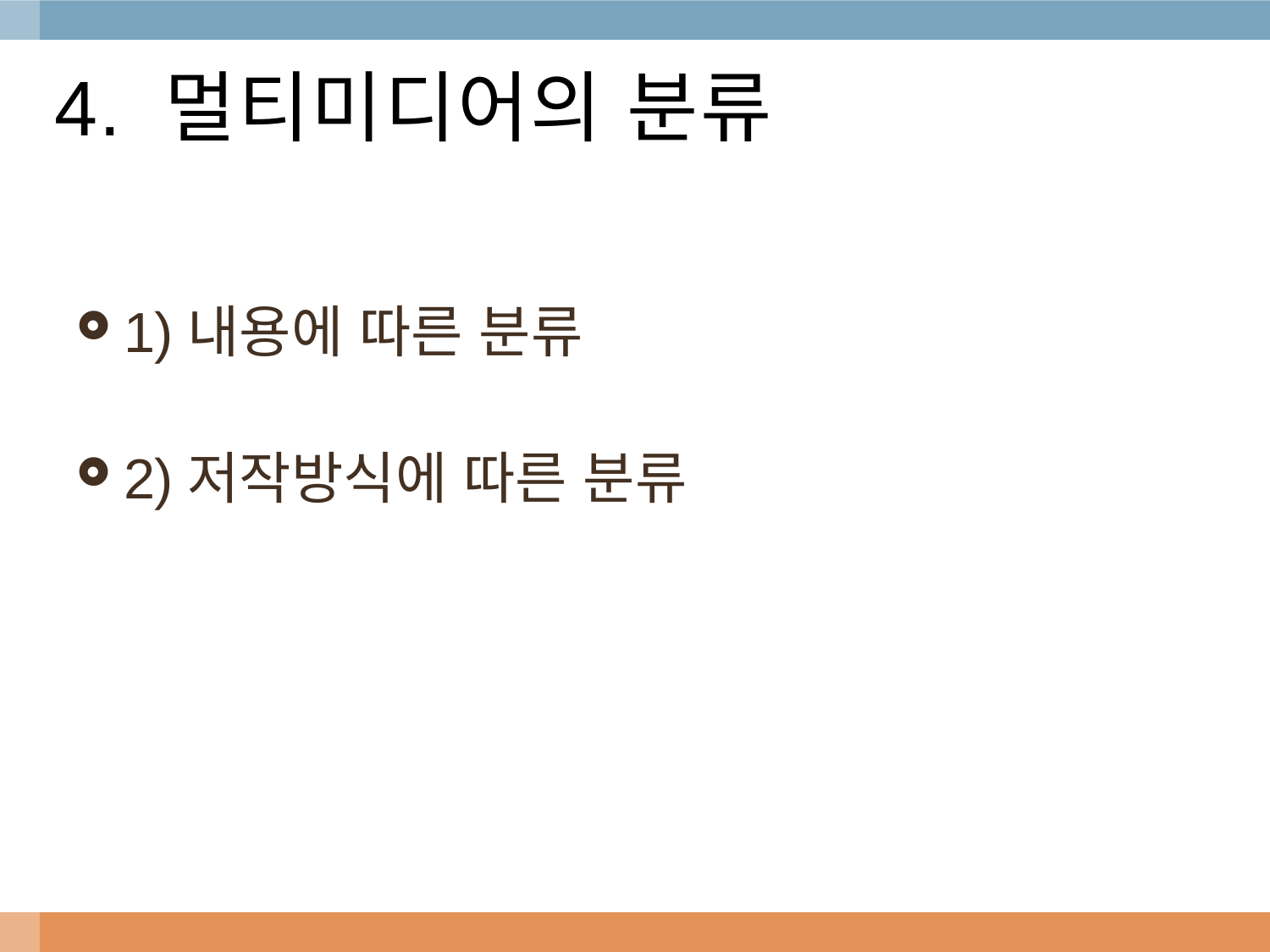

# 4. 멀티미디어의 분류
1)내용에 따른 분류
2)저작방식에 따른 분류